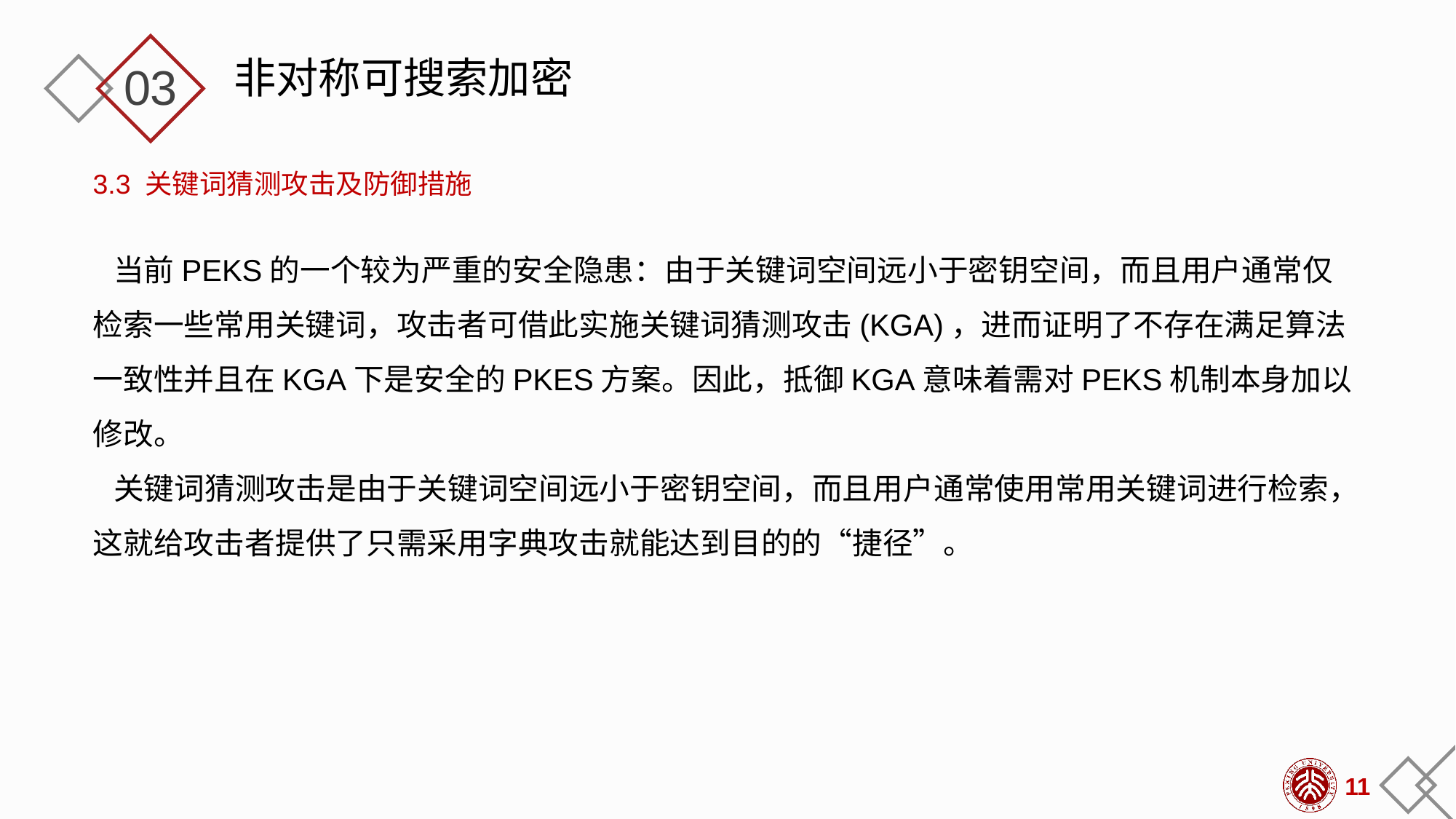

非对称可搜索加密
03

3.3 关键词猜测攻击及防御措施

  当前PEKS的一个较为严重的安全隐患：由于关键词空间远小于密钥空间，而且用户通常仅检索一些常用关键词，攻击者可借此实施关键词猜测攻击(KGA)，进而证明了不存在满足算法一致性并且在KGA下是安全的PKES方案。因此，抵御KGA意味着需对PEKS机制本身加以修改。
  关键词猜测攻击是由于关键词空间远小于密钥空间，而且用户通常使用常用关键词进行检索，这就给攻击者提供了只需采用字典攻击就能达到目的的“捷径”。

11